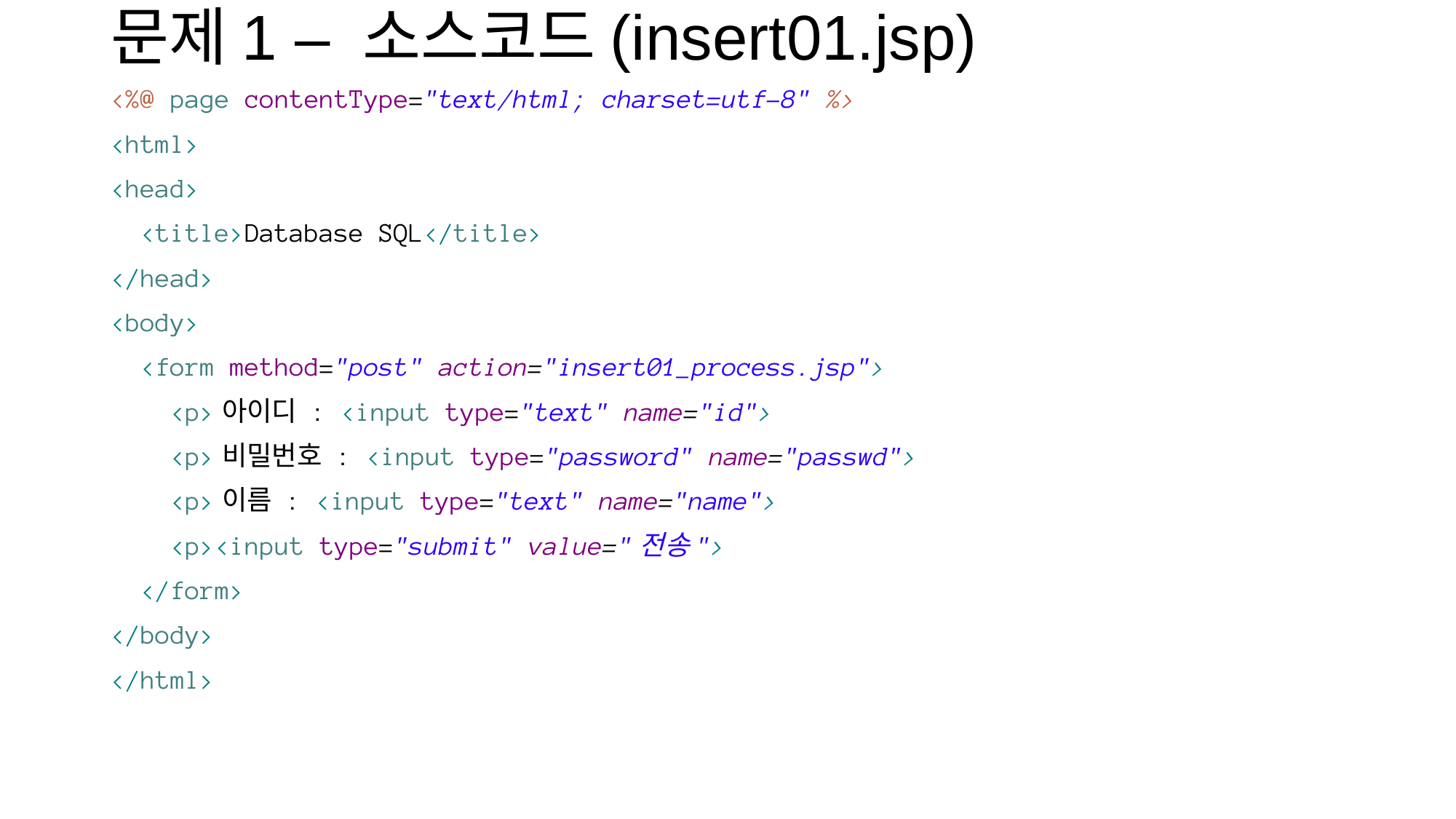

# 문제1 – 소스코드(insert01.jsp)
<%@ page contentType="text/html; charset=utf-8" %>
<html>
<head>
  <title>Database SQL</title>
</head>
<body>
  <form method="post" action="insert01_process.jsp">
    <p>아이디 : <input type="text" name="id">
    <p>비밀번호 : <input type="password" name="passwd">
    <p>이름 : <input type="text" name="name">
    <p><input type="submit" value="전송">
  </form>
</body>
</html>